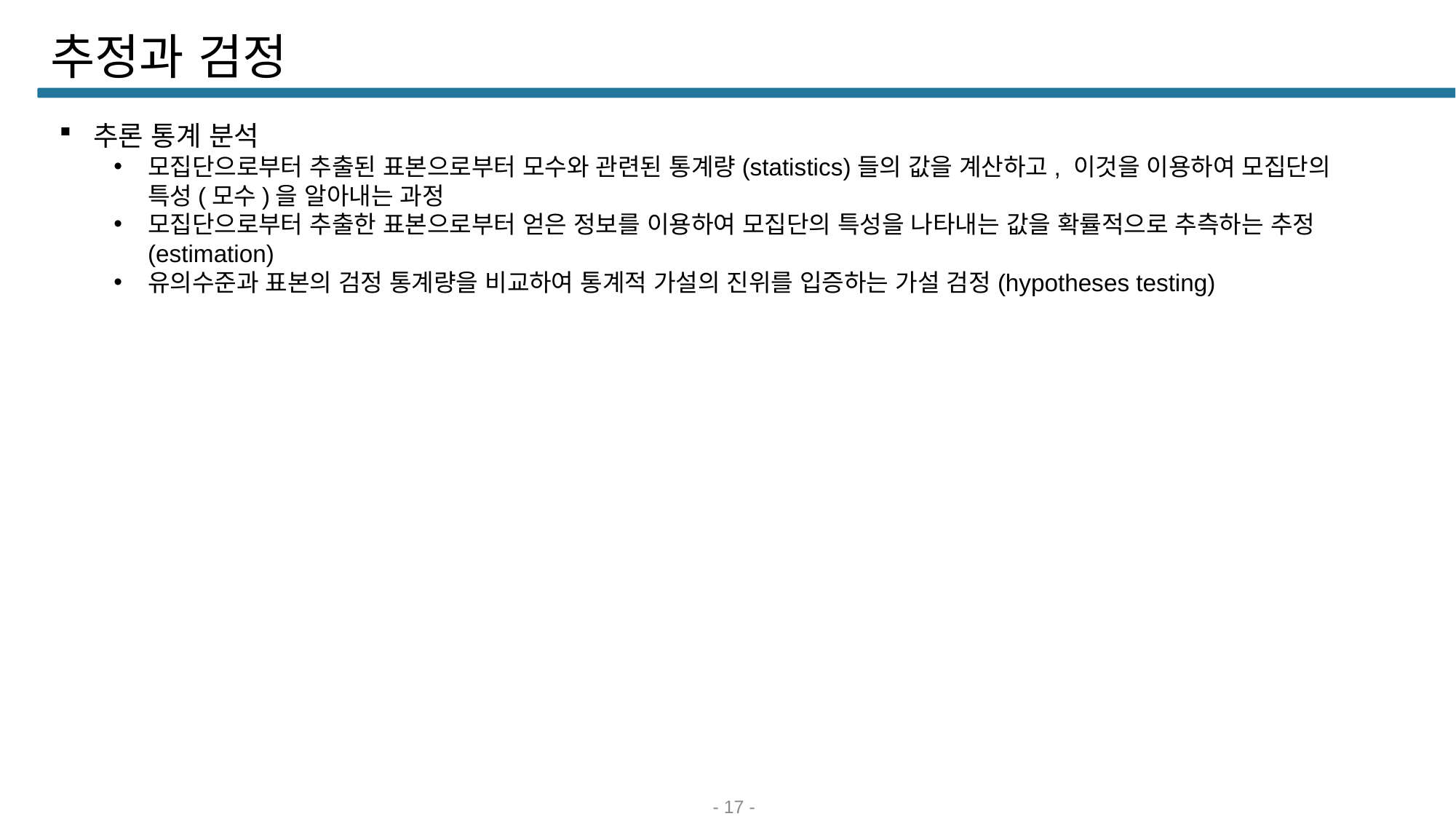

# 추정과 검정
추론 통계 분석
모집단으로부터 추출된 표본으로부터 모수와 관련된 통계량(statistics)들의 값을 계산하고, 이것을 이용하여 모집단의 특성(모수)을 알아내는 과정
모집단으로부터 추출한 표본으로부터 얻은 정보를 이용하여 모집단의 특성을 나타내는 값을 확률적으로 추측하는 추정(estimation)
유의수준과 표본의 검정 통계량을 비교하여 통계적 가설의 진위를 입증하는 가설 검정(hypotheses testing)
- 17 -